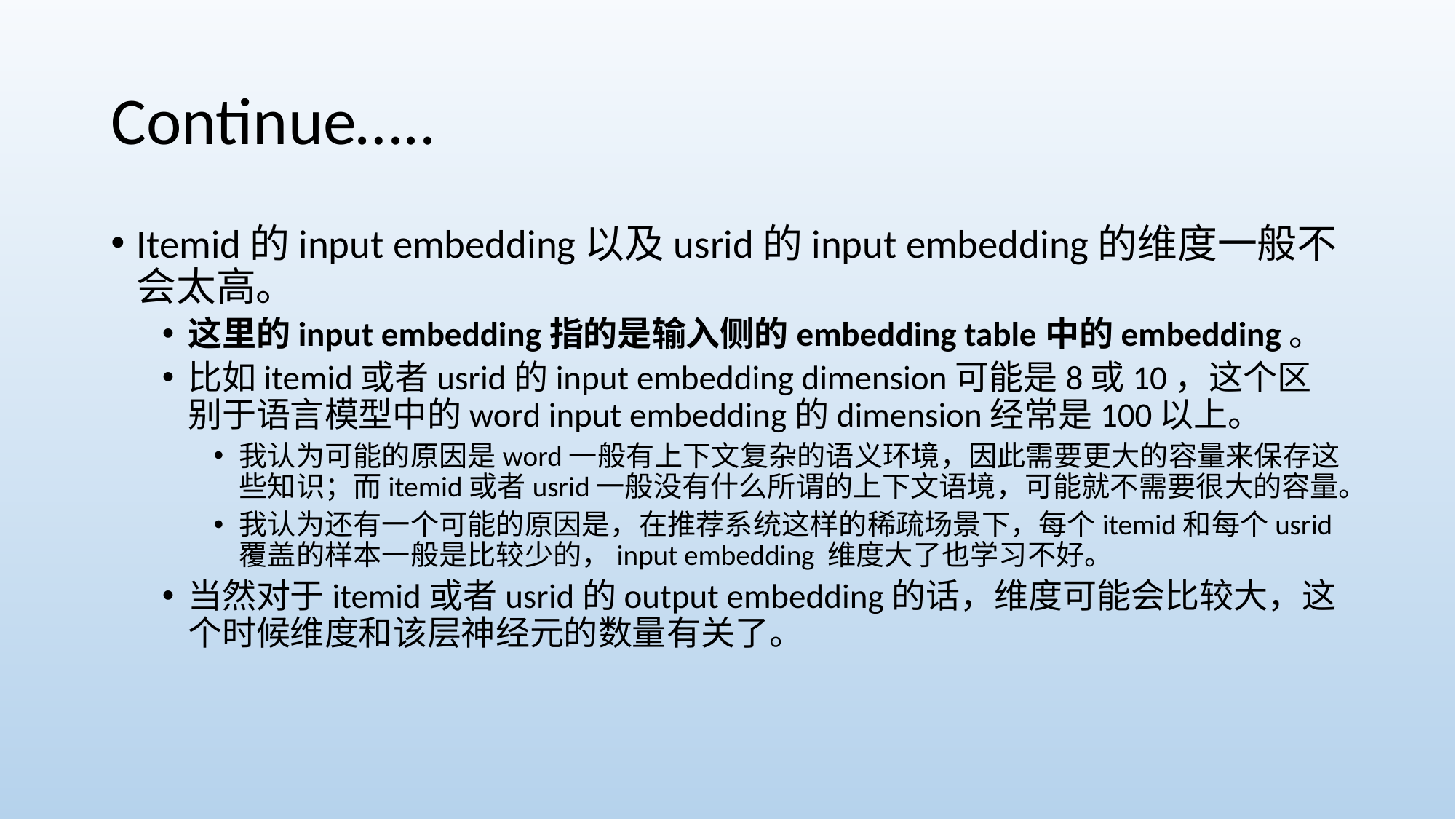

# Continue…..
Itemid的input embedding以及usrid的input embedding的维度一般不会太高。
这里的input embedding指的是输入侧的embedding table中的embedding。
比如itemid或者usrid的input embedding dimension可能是8或10，这个区别于语言模型中的word input embedding的dimension经常是100以上。
我认为可能的原因是word一般有上下文复杂的语义环境，因此需要更大的容量来保存这些知识；而itemid或者usrid一般没有什么所谓的上下文语境，可能就不需要很大的容量。
我认为还有一个可能的原因是，在推荐系统这样的稀疏场景下，每个itemid和每个usrid覆盖的样本一般是比较少的，input embedding 维度大了也学习不好。
当然对于itemid或者usrid的output embedding的话，维度可能会比较大，这个时候维度和该层神经元的数量有关了。